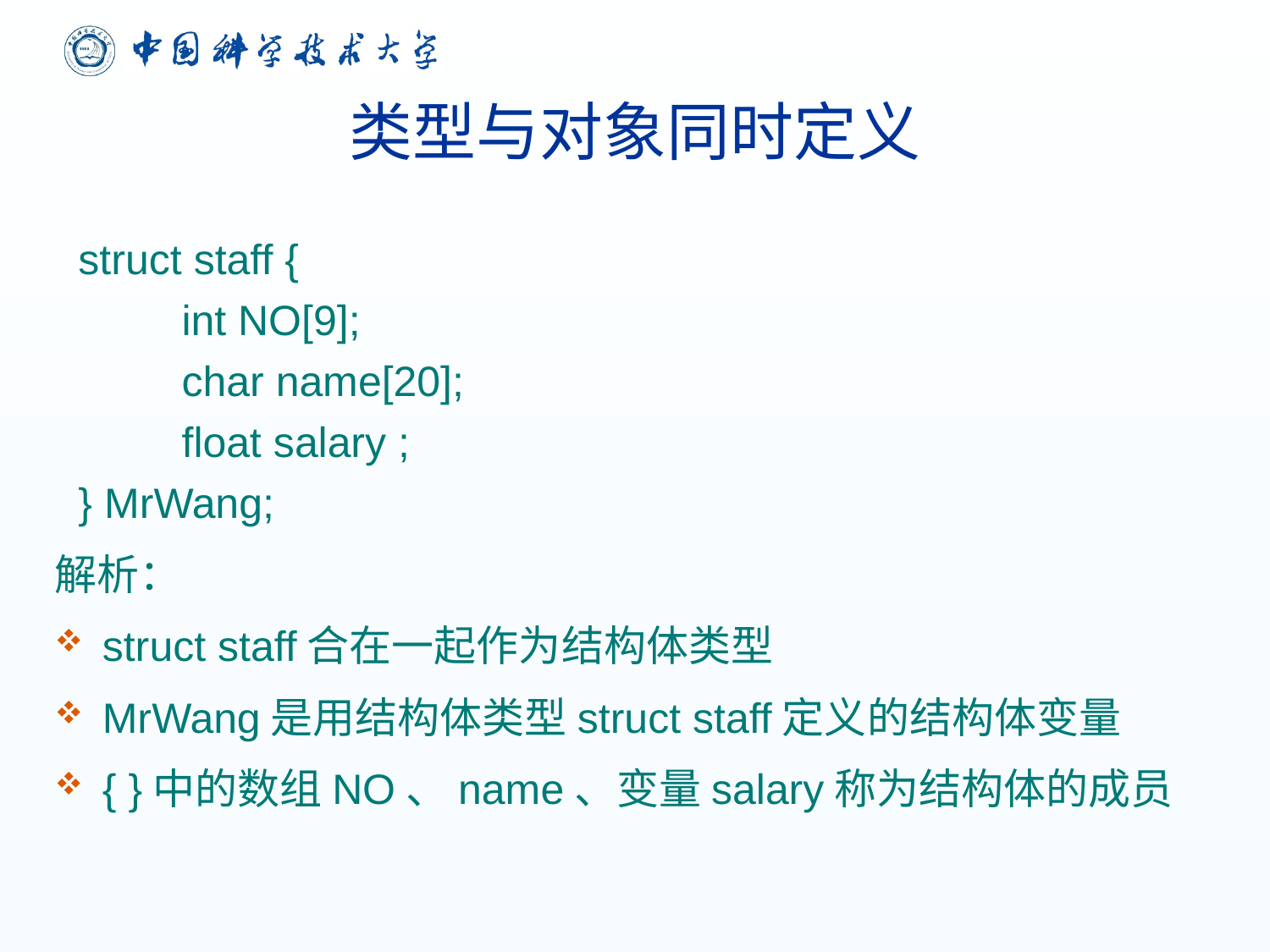

# 类型与对象同时定义
  struct staff {
	int NO[9];
	char name[20];
	float salary ;
  } MrWang;
解析：
struct staff合在一起作为结构体类型
MrWang是用结构体类型struct staff定义的结构体变量
{ }中的数组NO、name、变量salary称为结构体的成员